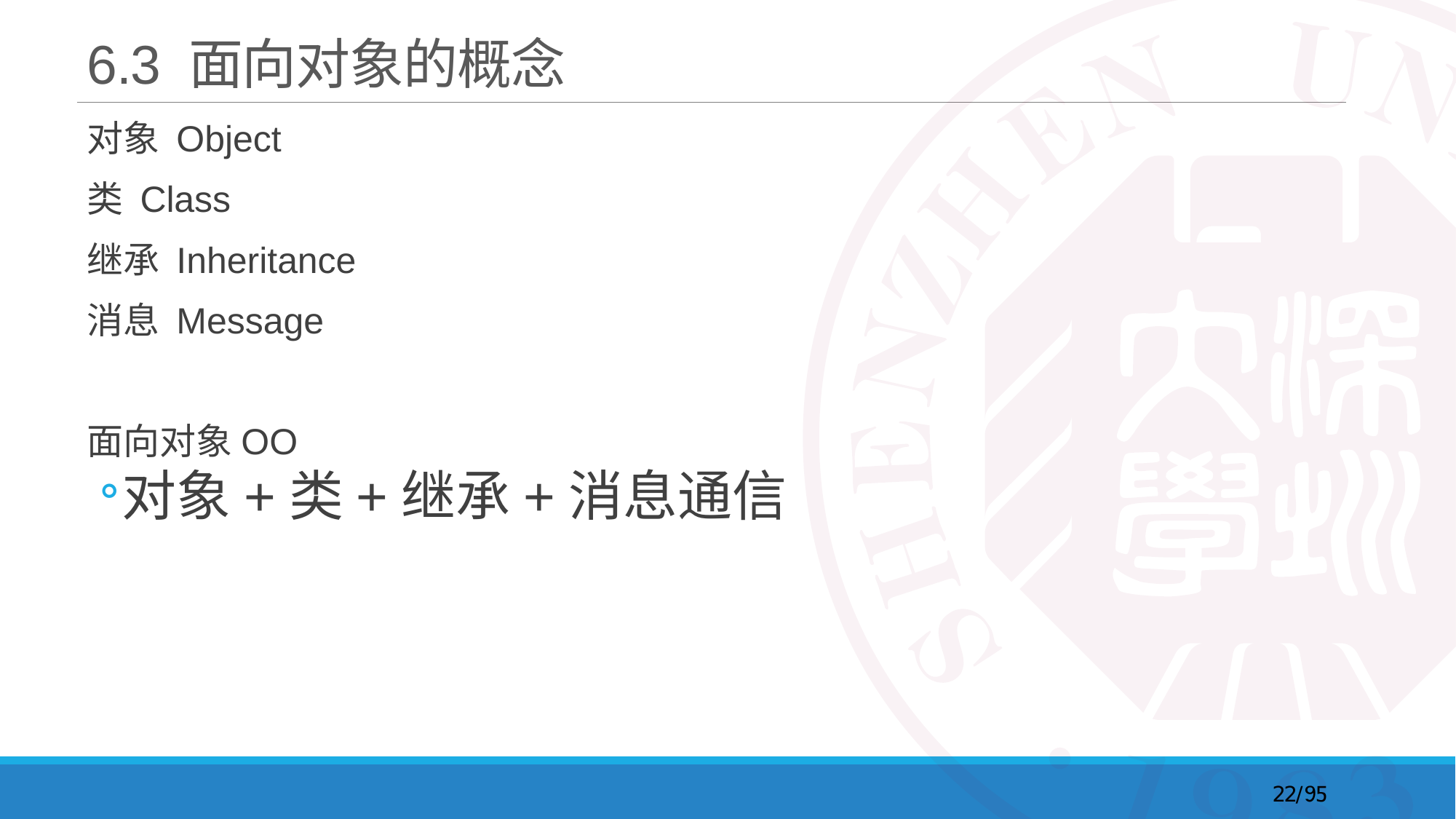

# 6.3 面向对象的概念
对象 Object
类 Class
继承 Inheritance
消息 Message

面向对象OO
对象+类+继承+消息通信

22/95